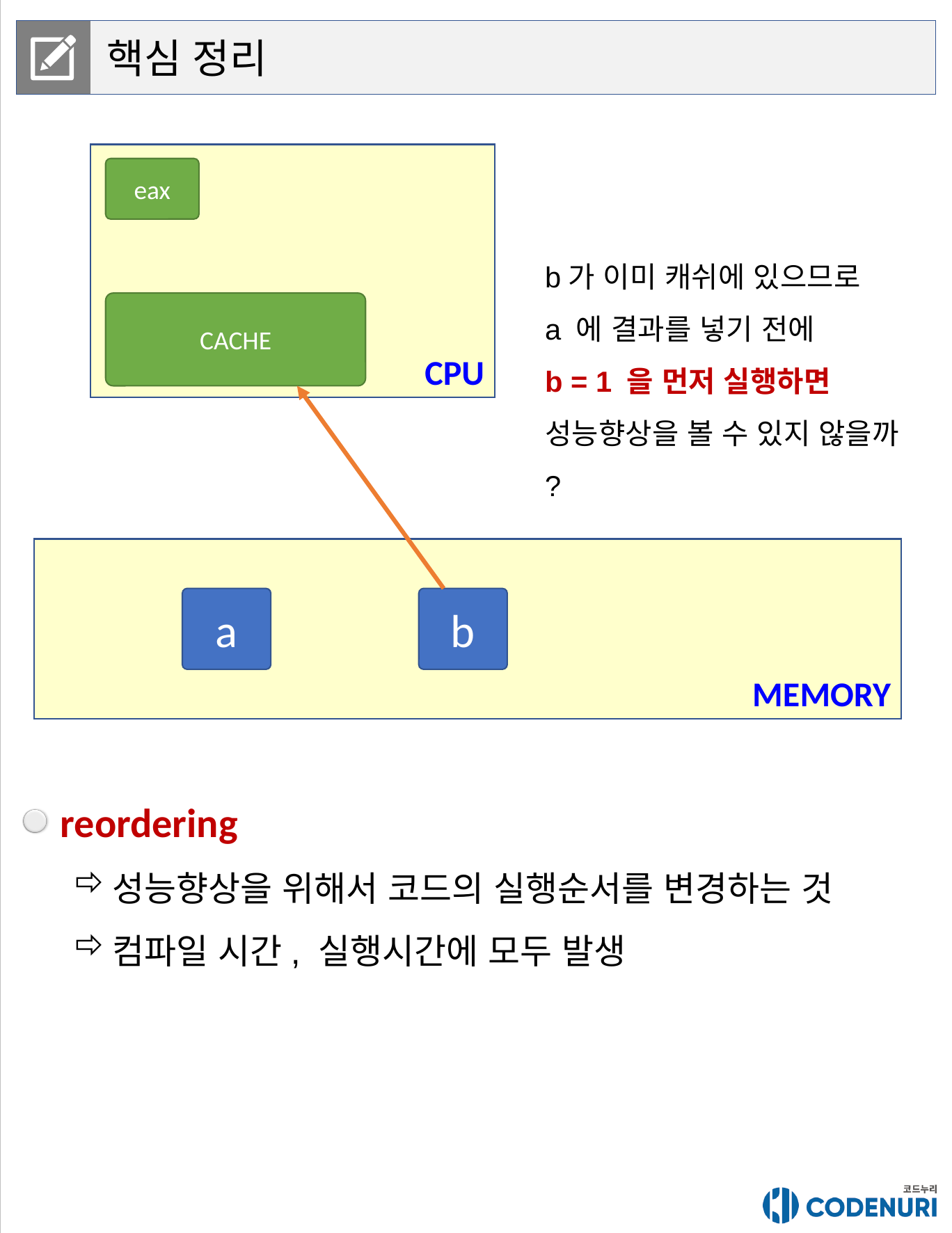

핵심 정리

CPU
MEMORY
eax
CACHE
b가 이미 캐쉬에 있으므로
a 에 결과를 넣기 전에
b = 1 을 먼저 실행하면 성능향상을 볼 수 있지 않을까 ?
a
b
reordering
성능향상을 위해서 코드의 실행순서를 변경하는 것
컴파일 시간, 실행시간에 모두 발생